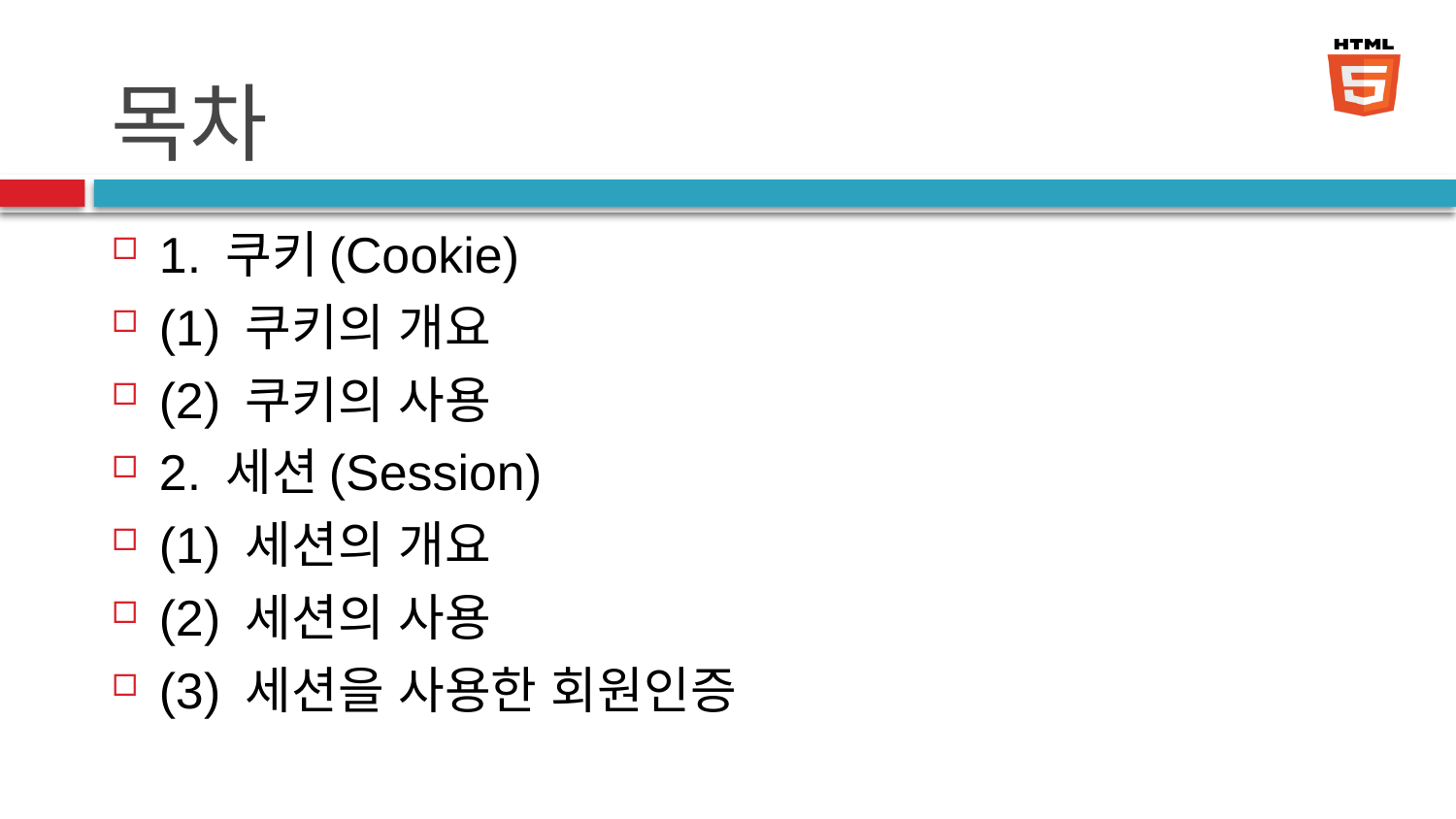

# 목차
1. 쿠키(Cookie)
(1) 쿠키의 개요
(2) 쿠키의 사용
2. 세션(Session)
(1) 세션의 개요
(2) 세션의 사용
(3) 세션을 사용한 회원인증